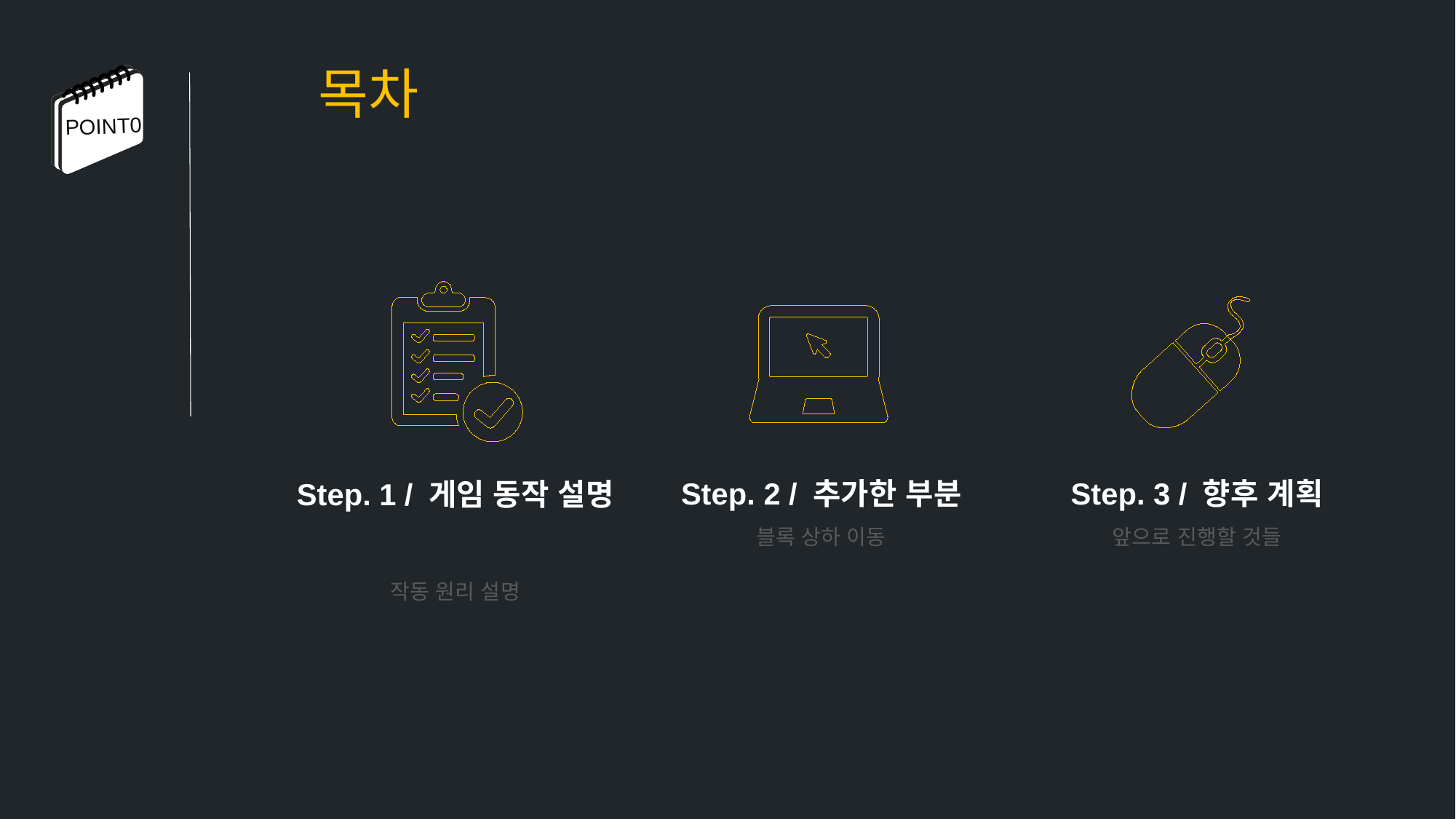

목차

POINT0

Step. 2 / 추가한 부분
블록 상하 이동
Step. 3 / 향후 계획
앞으로 진행할 것들
Step. 1 / 게임 동작 설명
작동 원리 설명